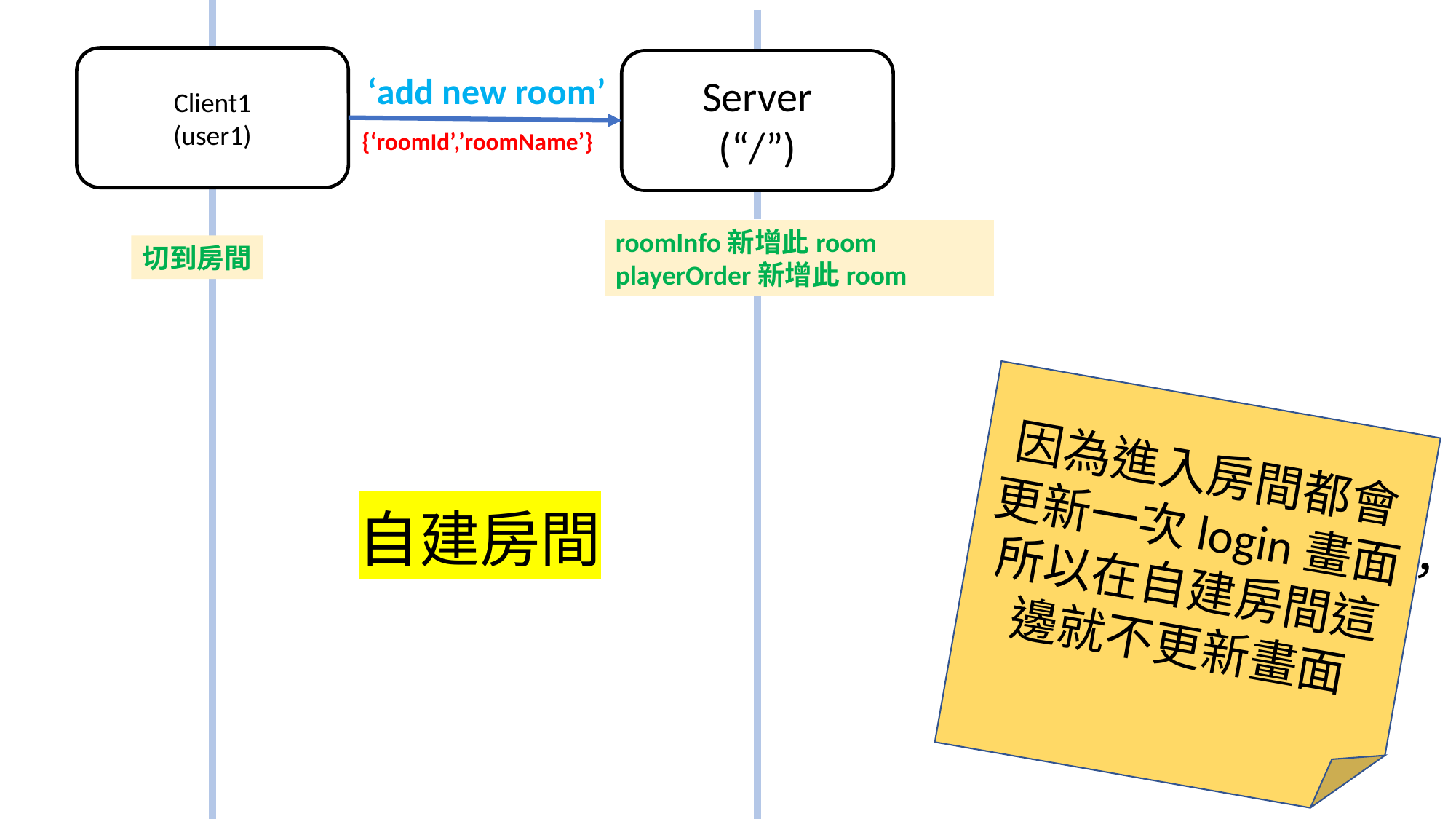

Client1
(user1)
Server
(“/”)
 ‘add new room’
{‘roomId’,’roomName’}
roomInfo新增此room
playerOrder新增此room
切到房間
因為進入房間都會更新一次login畫面，所以在自建房間這邊就不更新畫面
自建房間